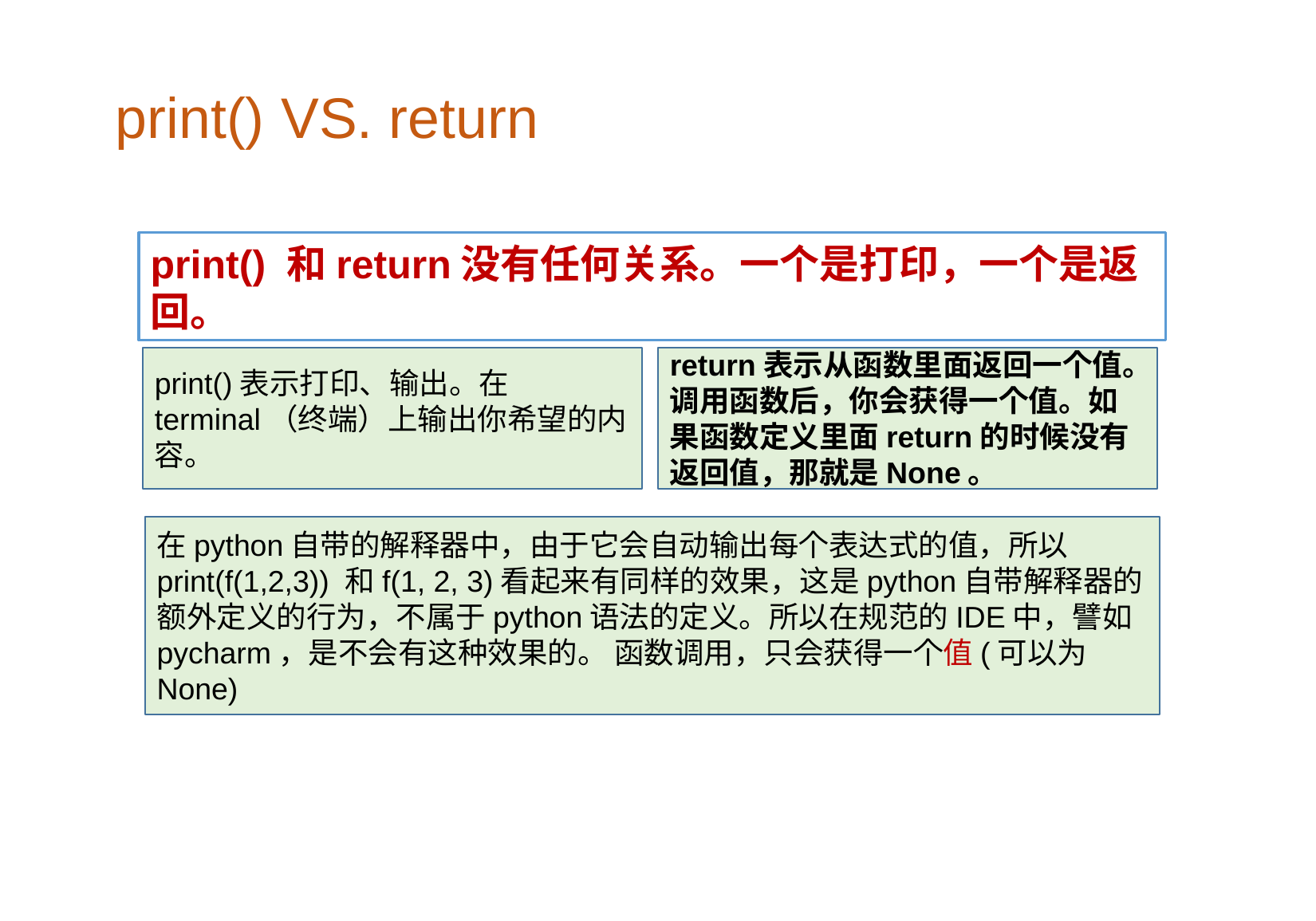

print() VS. return
print() 和return没有任何关系。一个是打印，一个是返回。
print()表示打印、输出。在terminal（终端）上输出你希望的内容。
return表示从函数里面返回一个值。调用函数后，你会获得一个值。如果函数定义里面return的时候没有返回值，那就是None。
在python自带的解释器中，由于它会自动输出每个表达式的值，所以print(f(1,2,3)) 和f(1, 2, 3)看起来有同样的效果，这是python自带解释器的额外定义的行为，不属于python语法的定义。所以在规范的IDE中，譬如pycharm，是不会有这种效果的。 函数调用，只会获得一个值(可以为None)